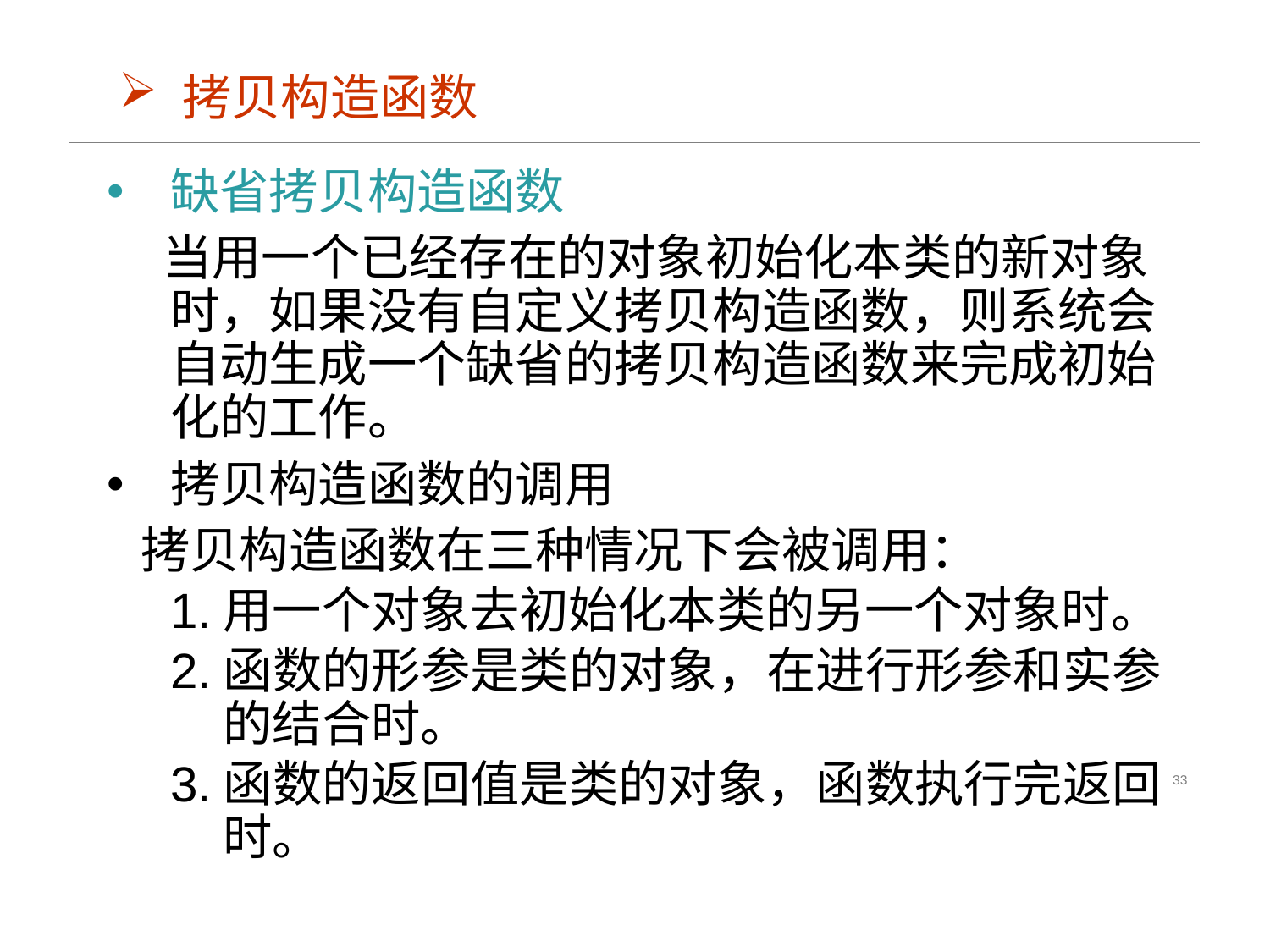

拷贝构造函数
缺省拷贝构造函数
    当用一个已经存在的对象初始化本类的新对象时，如果没有自定义拷贝构造函数，则系统会自动生成一个缺省的拷贝构造函数来完成初始化的工作。
拷贝构造函数的调用
  拷贝构造函数在三种情况下会被调用：
用一个对象去初始化本类的另一个对象时。
函数的形参是类的对象，在进行形参和实参的结合时。
函数的返回值是类的对象，函数执行完返回时。

33